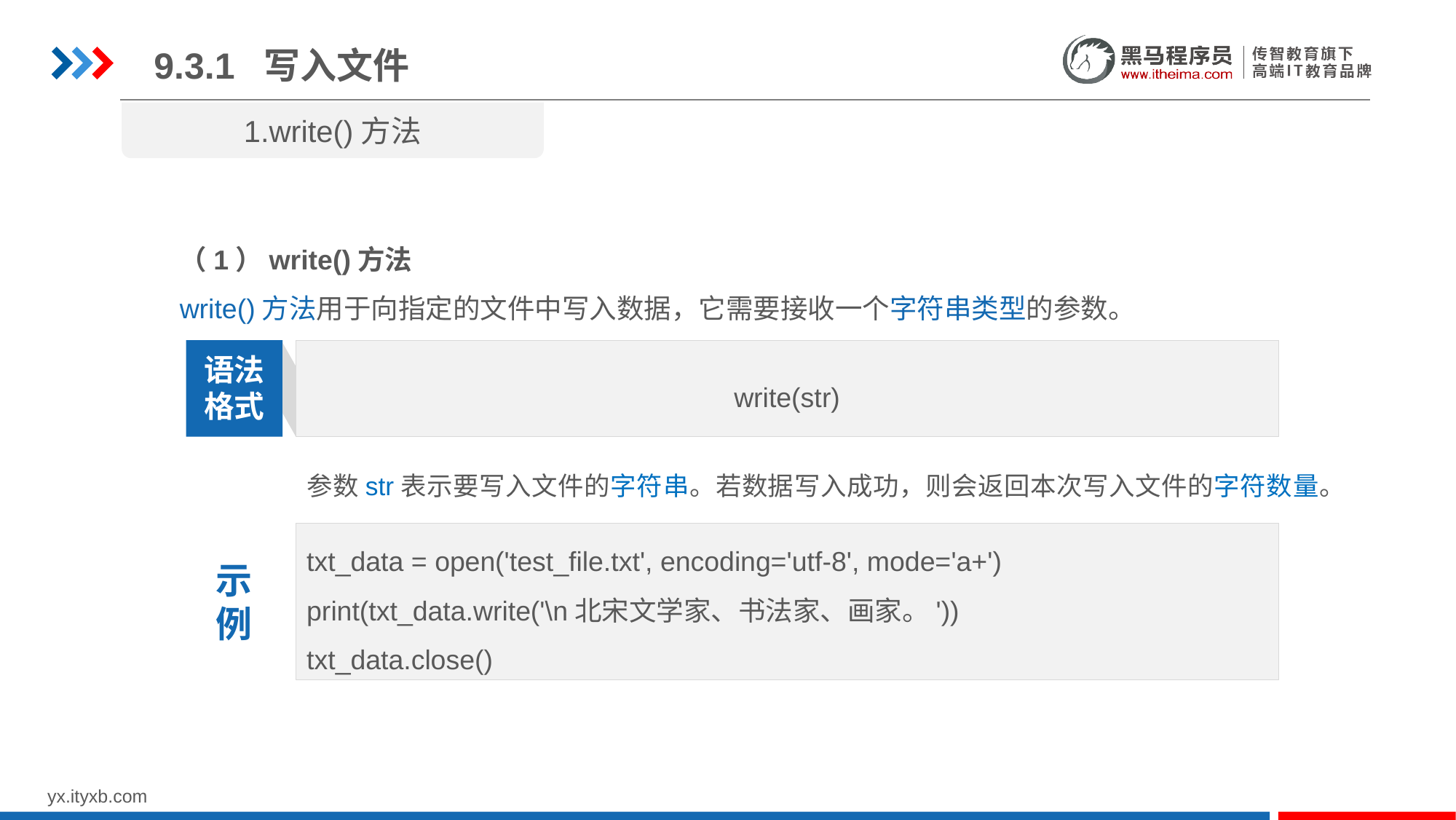

9.3.1  写入文件

1.write()方法
（1）write()方法
write()方法用于向指定的文件中写入数据，它需要接收一个字符串类型的参数。

write(str)

语法
格式
参数str表示要写入文件的字符串。若数据写入成功，则会返回本次写入文件的字符数量。
txt_data = open('test_file.txt', encoding='utf-8', mode='a+')
print(txt_data.write('\n北宋文学家、书法家、画家。'))
txt_data.close()
示
例